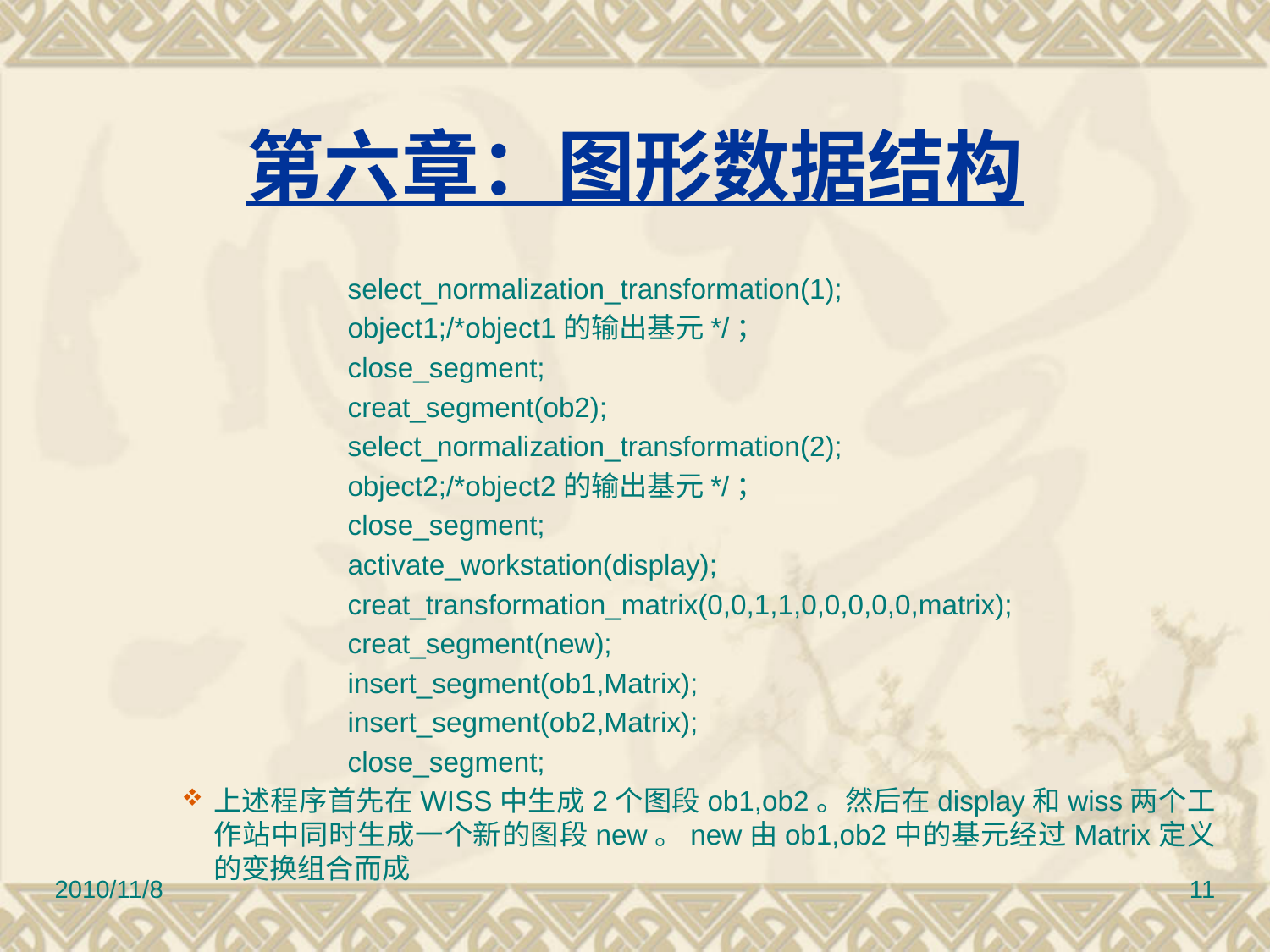

# 第六章：图形数据结构
    		     select_normalization_transformation(1);
		     object1;/*object1的输出基元*/；
		     close_segment;
		     creat_segment(ob2);
		     select_normalization_transformation(2);
		     object2;/*object2的输出基元*/；
		     close_segment;
		     activate_workstation(display);
		     creat_transformation_matrix(0,0,1,1,0,0,0,0,0,matrix);
		     creat_segment(new);
		     insert_segment(ob1,Matrix);
		     insert_segment(ob2,Matrix);
		     close_segment;
上述程序首先在WISS中生成2个图段ob1,ob2。然后在display和wiss两个工作站中同时生成一个新的图段new。new由ob1,ob2中的基元经过Matrix定义的变换组合而成
2010/11/8
11